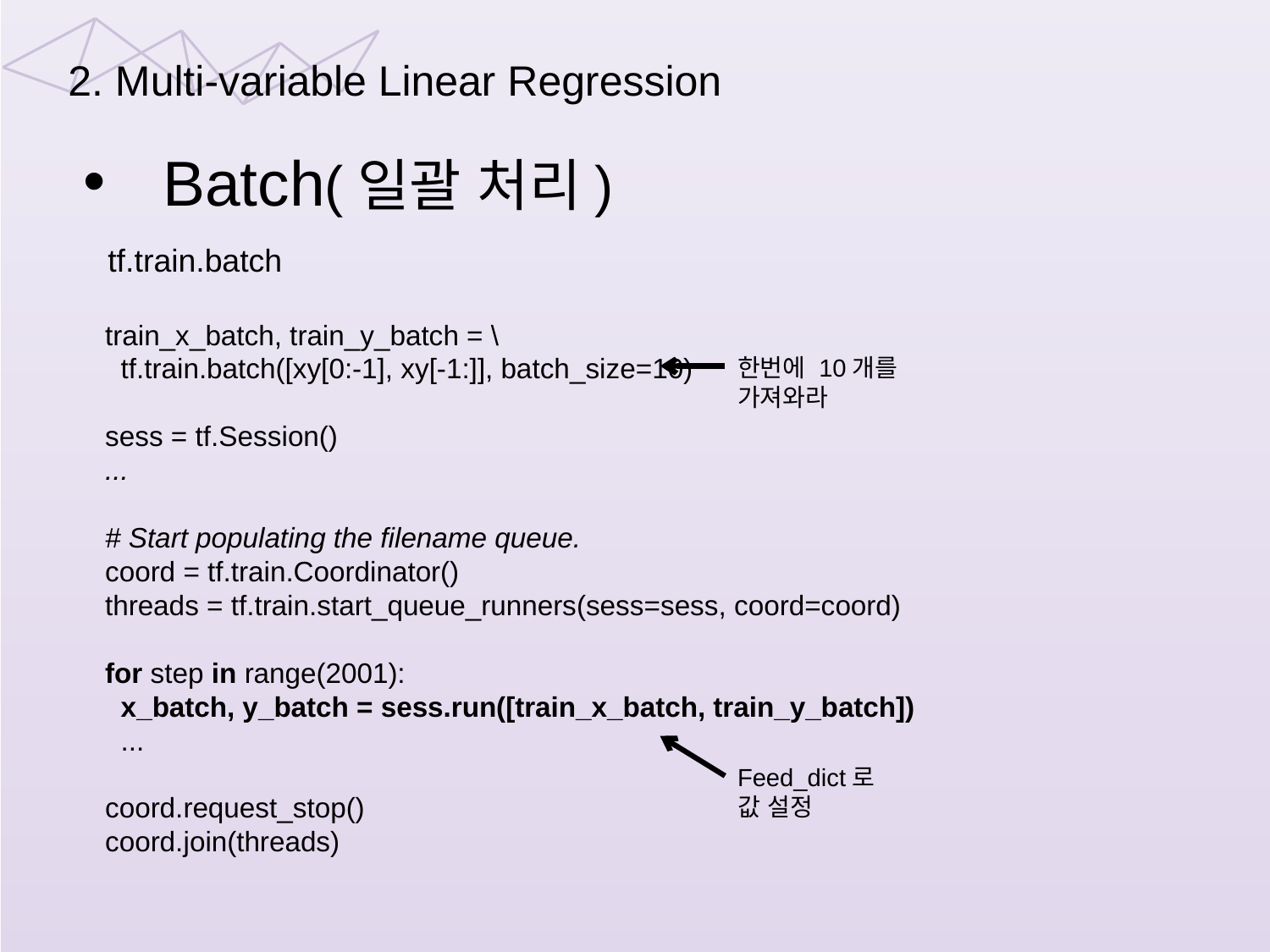

2. Multi-variable Linear Regression
Batch(일괄 처리)

tf.train.batch
train_x_batch, train_y_batch = \
  tf.train.batch([xy[0:-1], xy[-1:]], batch_size=10)
sess = tf.Session()
...
# Start populating the filename queue.
coord = tf.train.Coordinator()
threads = tf.train.start_queue_runners(sess=sess, coord=coord)
for step in range(2001):
  x_batch, y_batch = sess.run([train_x_batch, train_y_batch])
  ...
coord.request_stop()
coord.join(threads)

한번에 10개를 가져와라
Feed_dict로
값 설정